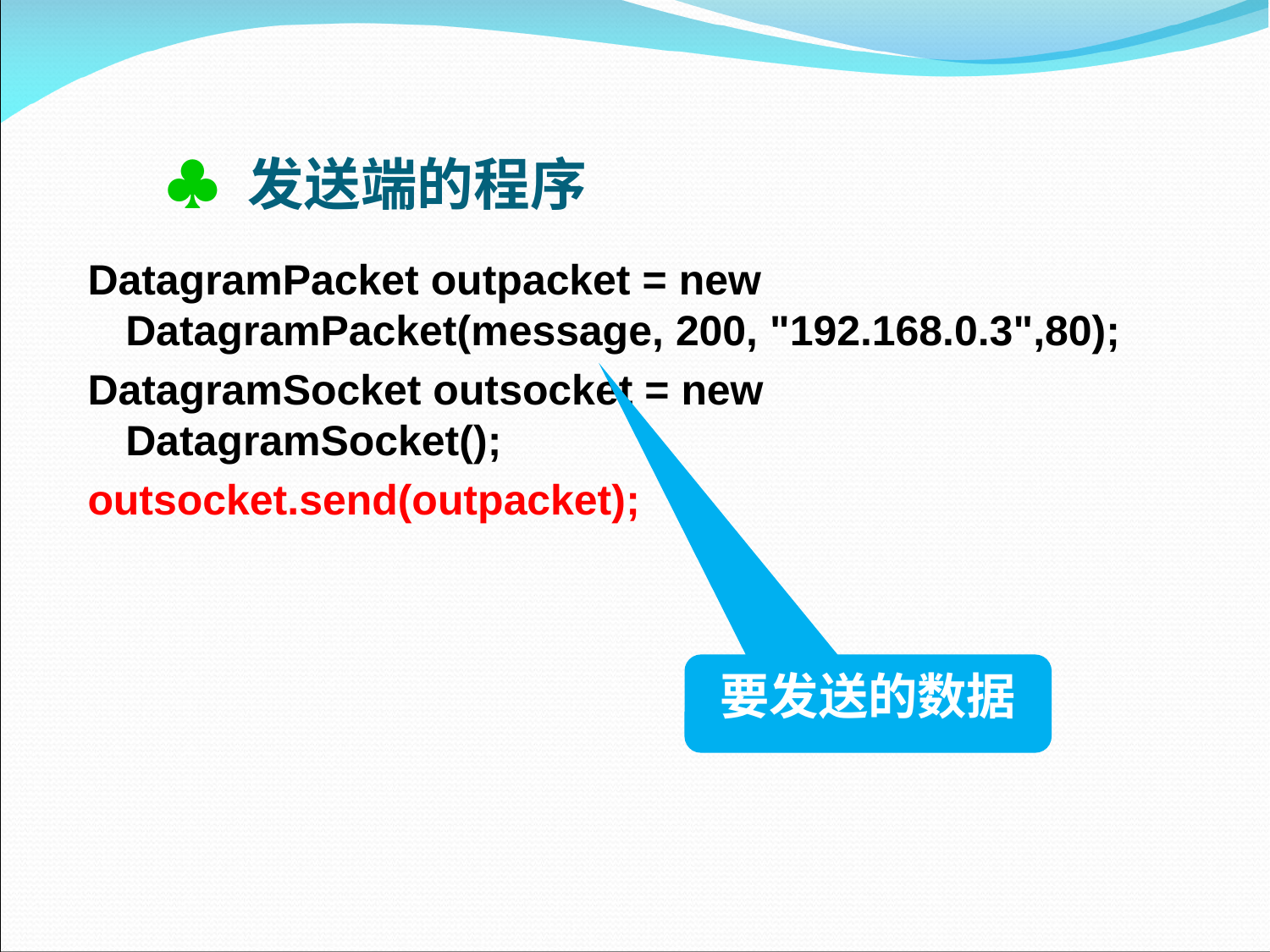

# ♣ 发送端的程序
DatagramPacket outpacket = new DatagramPacket(message, 200, "192.168.0.3",80);
DatagramSocket outsocket = new DatagramSocket();
outsocket.send(outpacket);
要发送的数据